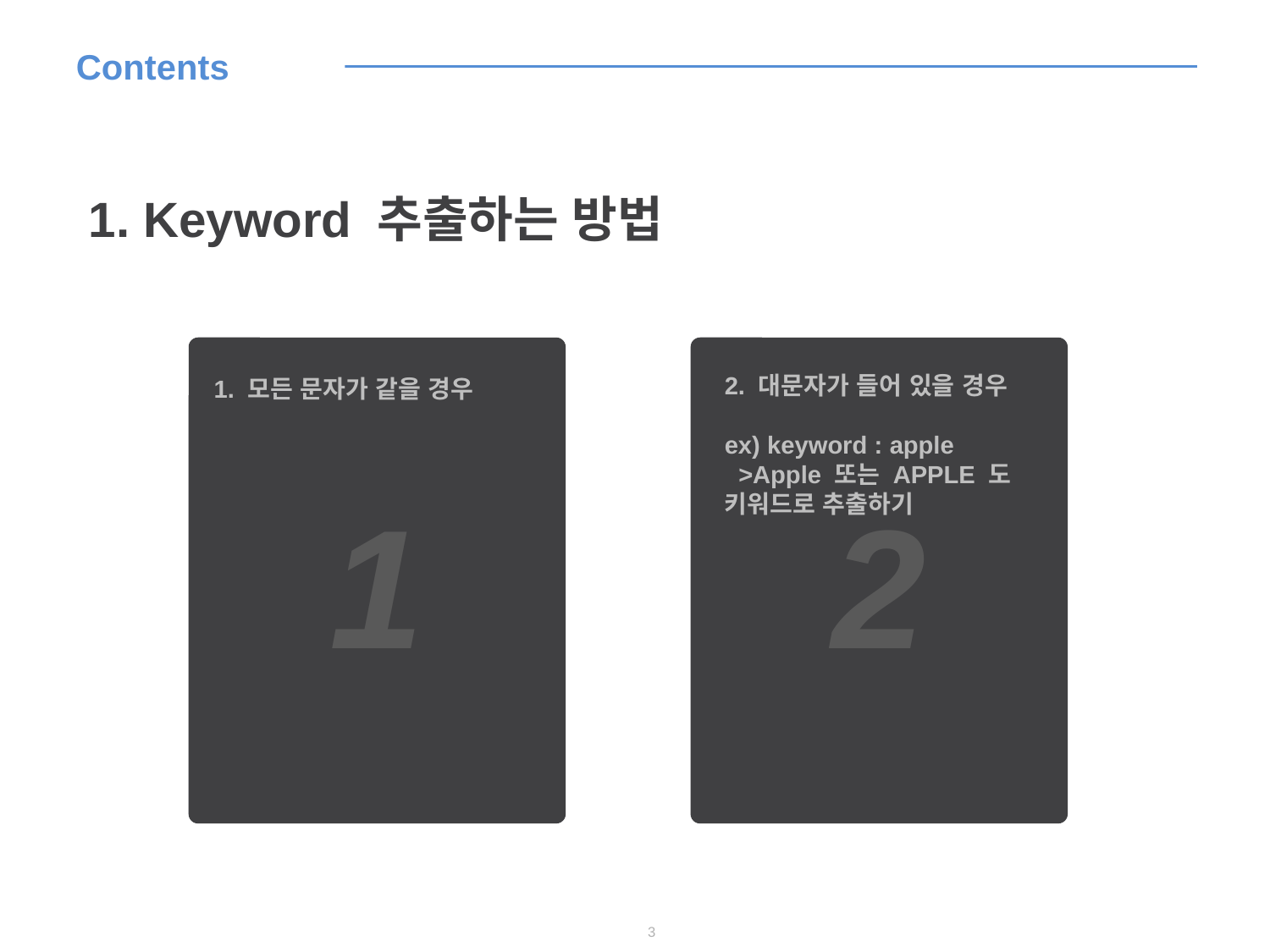

# Contents
 1. Keyword 추출하는 방법
1
2
2. 대문자가 들어 있을 경우

ex) keyword : apple
  >Apple 또는 APPLE 도 키워드로 추출하기
1. 모든 문자가 같을 경우

3